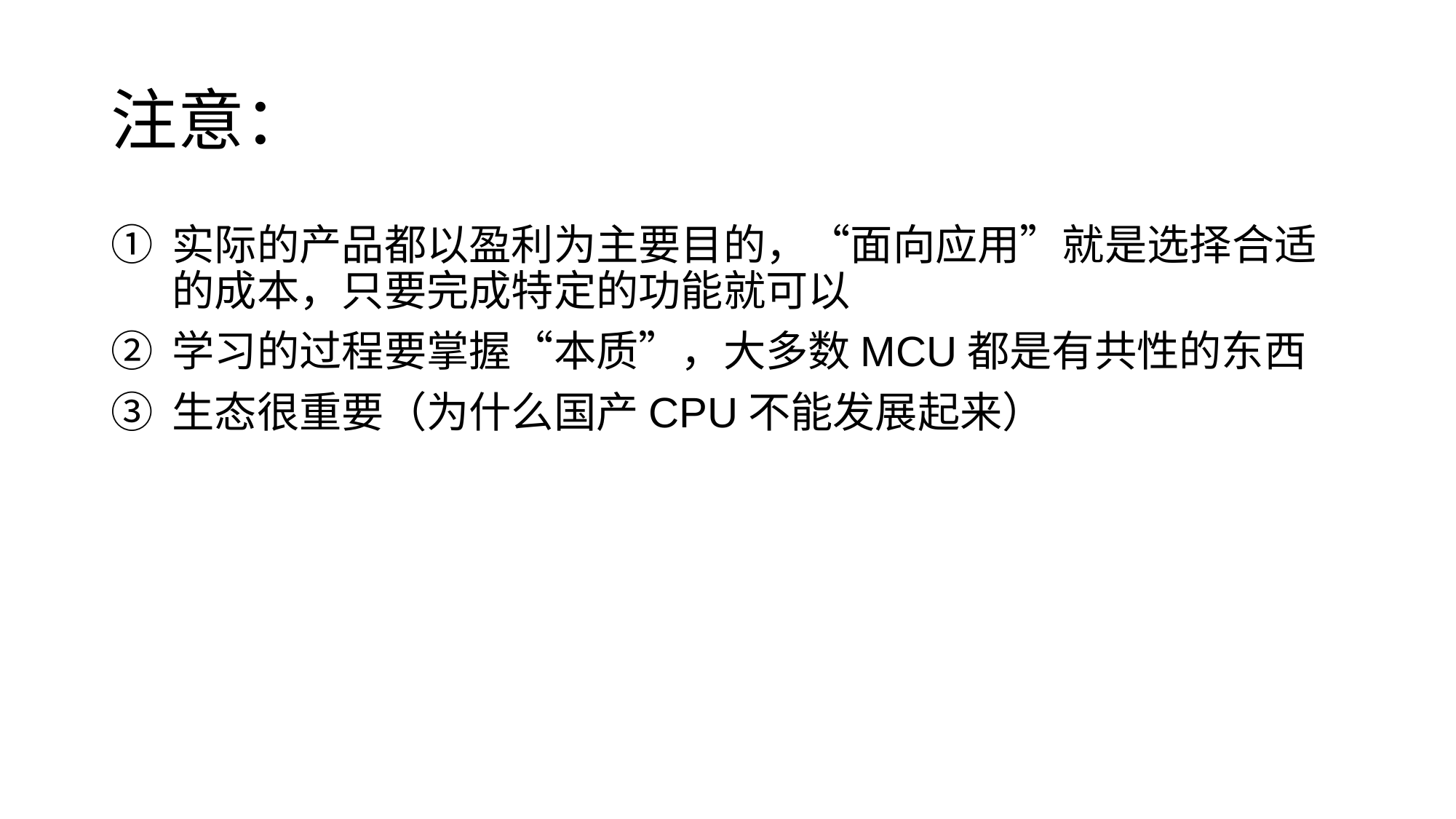

# 注意：
实际的产品都以盈利为主要目的，“面向应用”就是选择合适的成本，只要完成特定的功能就可以
学习的过程要掌握“本质”，大多数MCU都是有共性的东西
生态很重要（为什么国产CPU不能发展起来）